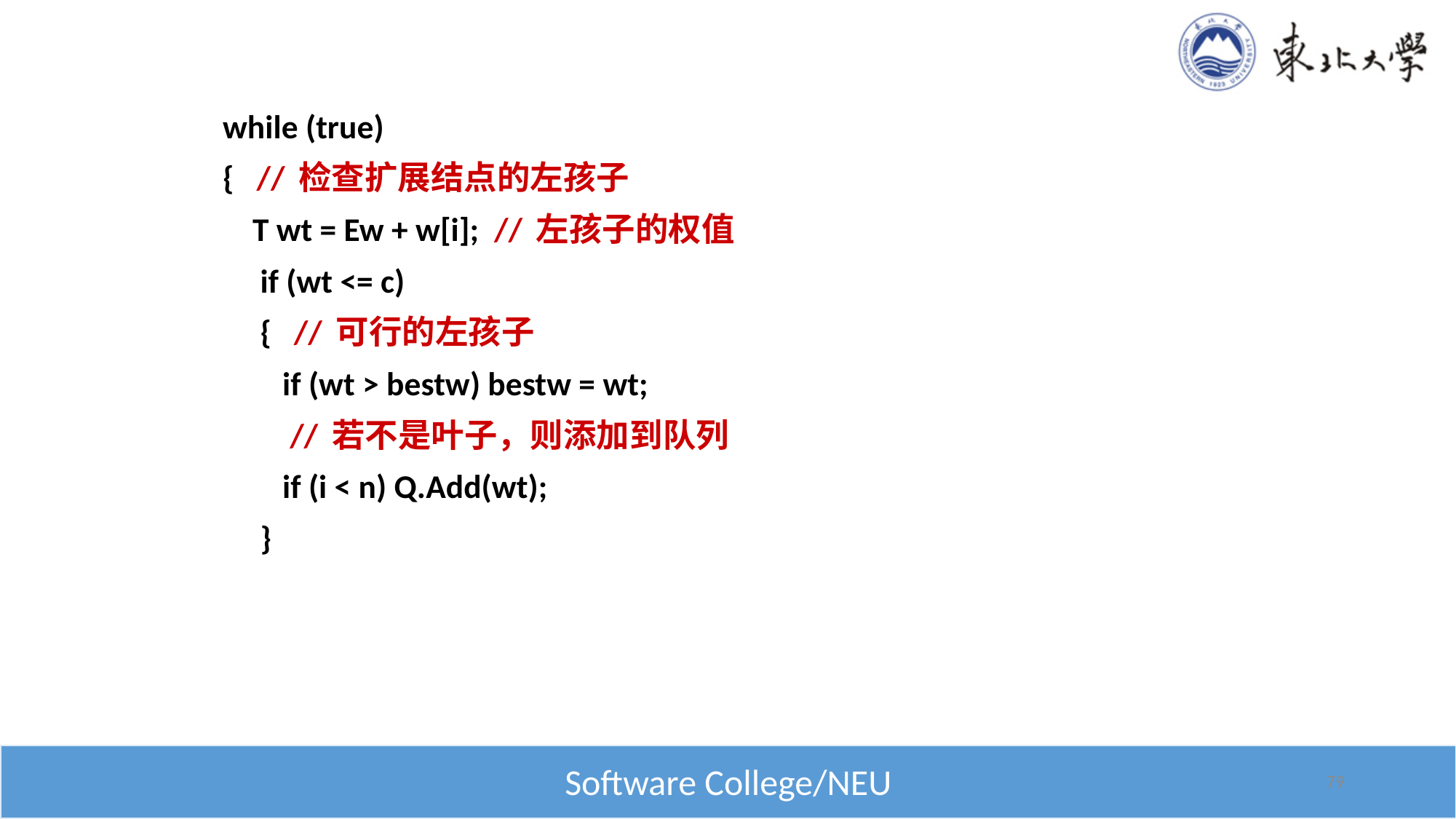

while (true)
{   // 检查扩展结点的左孩子
    T wt = Ew + w[i];  // 左孩子的权值
     if (wt <= c)
     {   // 可行的左孩子
        if (wt > bestw) bestw = wt;
         // 若不是叶子，则添加到队列
        if (i < n) Q.Add(wt);
     }
79